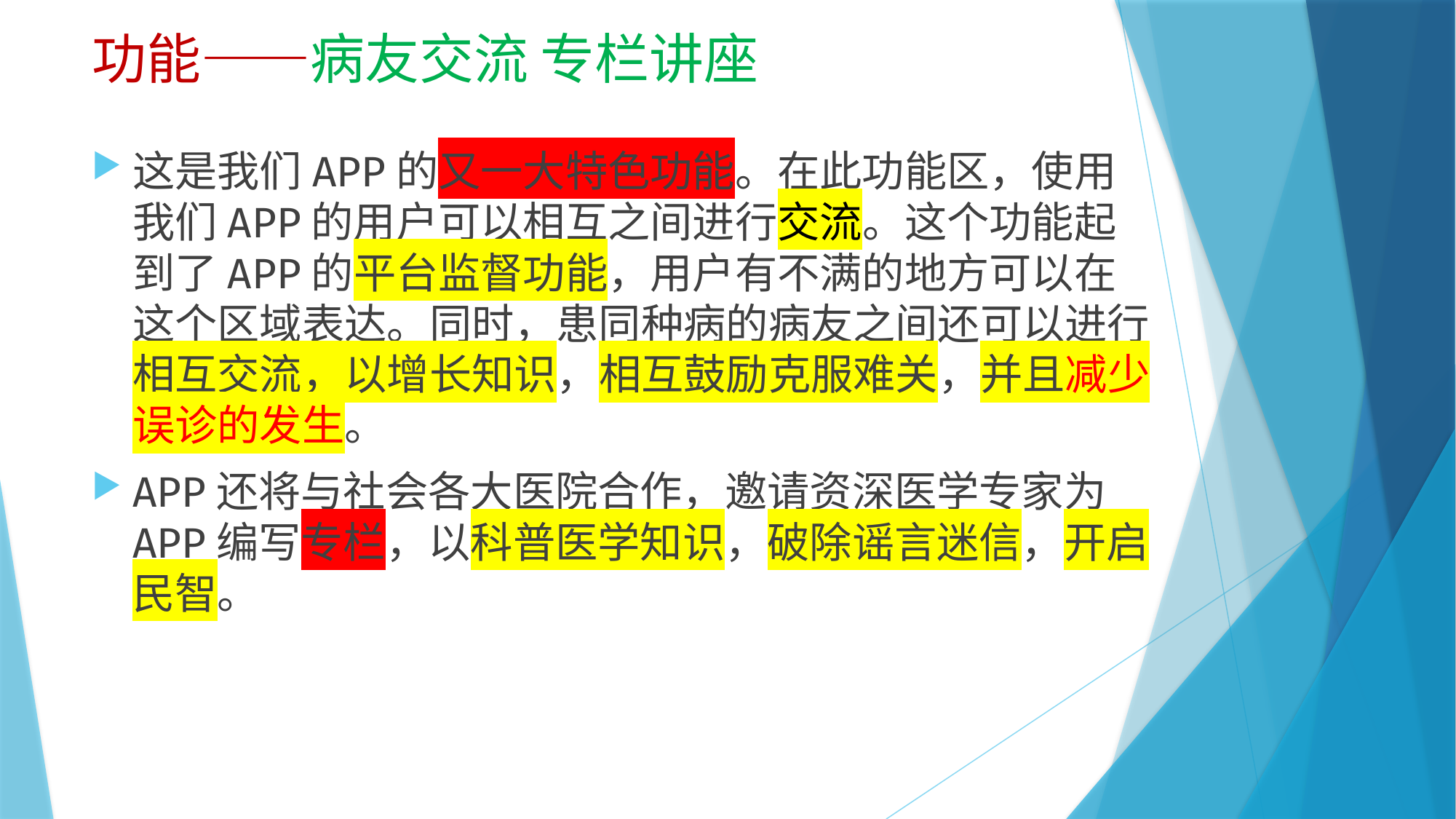

功能——病友交流 专栏讲座
这是我们APP的又一大特色功能。在此功能区，使用我们APP的用户可以相互之间进行交流。这个功能起到了APP的平台监督功能，用户有不满的地方可以在这个区域表达。同时，患同种病的病友之间还可以进行相互交流，以增长知识，相互鼓励克服难关，并且减少误诊的发生。
APP还将与社会各大医院合作，邀请资深医学专家为APP编写专栏，以科普医学知识，破除谣言迷信，开启民智。